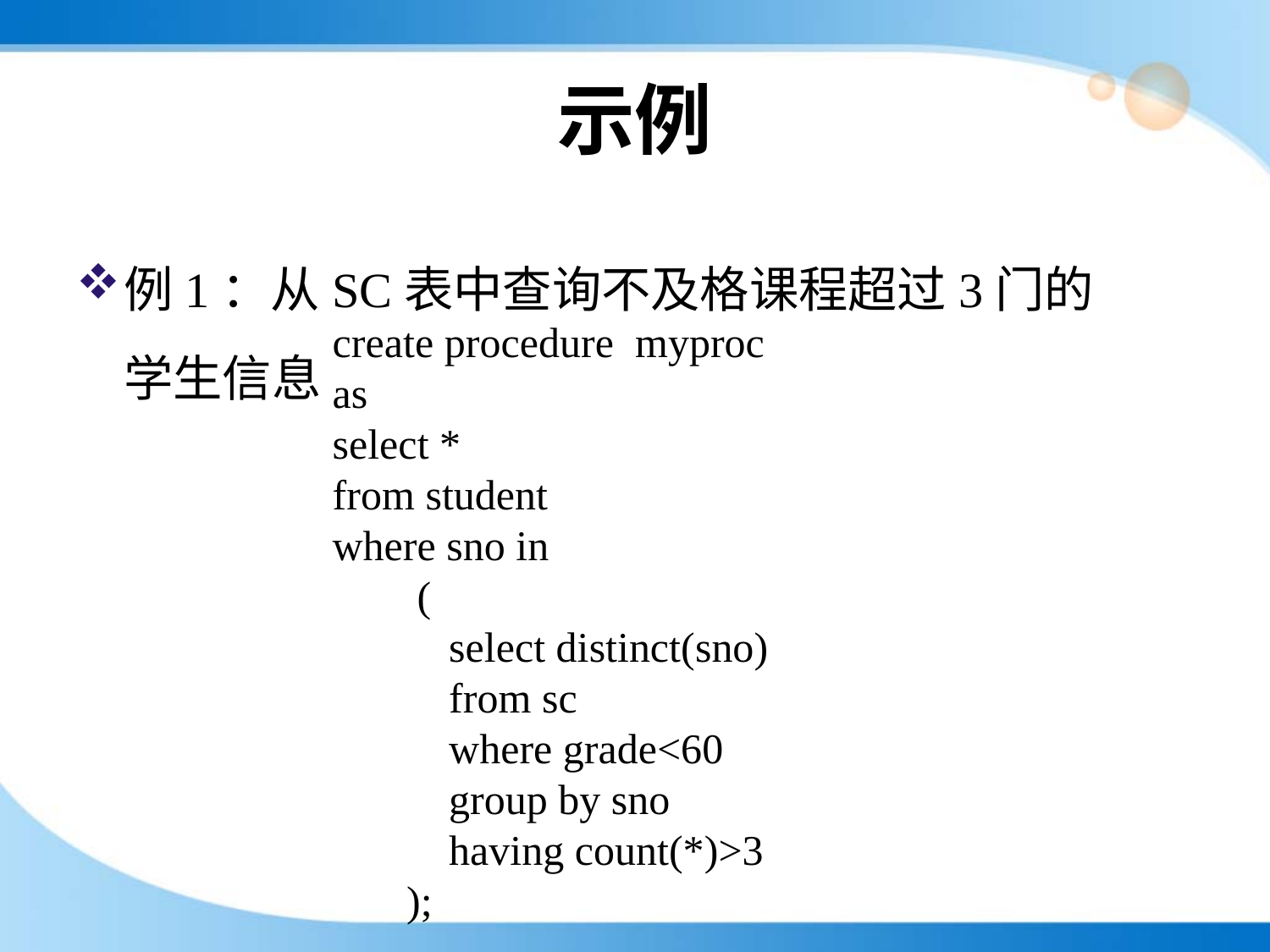

# 示例
例1：从SC表中查询不及格课程超过3门的学生信息

create procedure  myproc
as
select *
from student
where sno in
        (
           select distinct(sno)
           from sc
           where grade<60
           group by sno
           having count(*)>3
       );